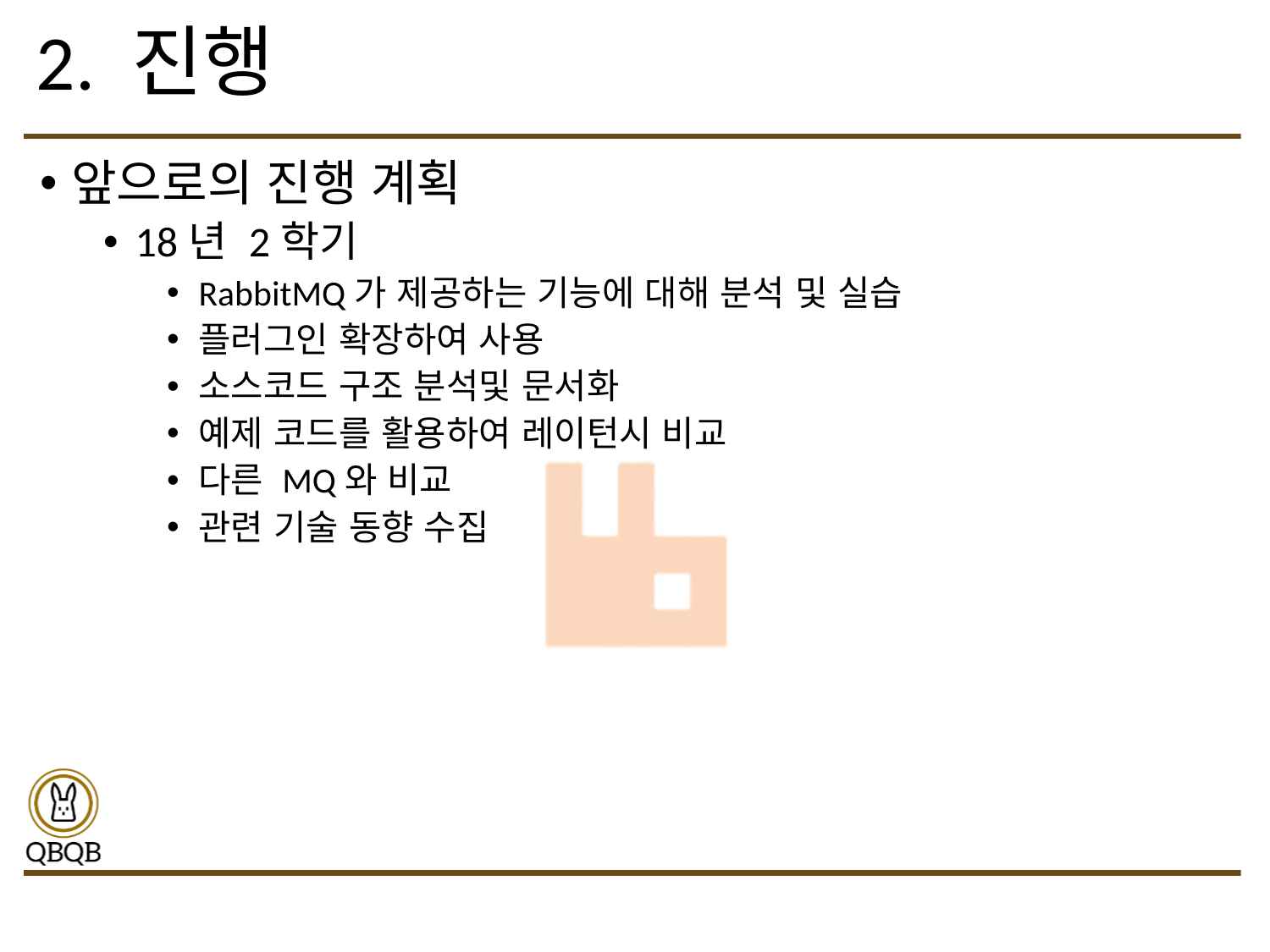

# 2. 진행
앞으로의 진행 계획
18년 2학기
RabbitMQ가 제공하는 기능에 대해 분석 및 실습
플러그인 확장하여 사용
소스코드 구조 분석및 문서화
예제 코드를 활용하여 레이턴시 비교
다른 MQ와 비교
관련 기술 동향 수집